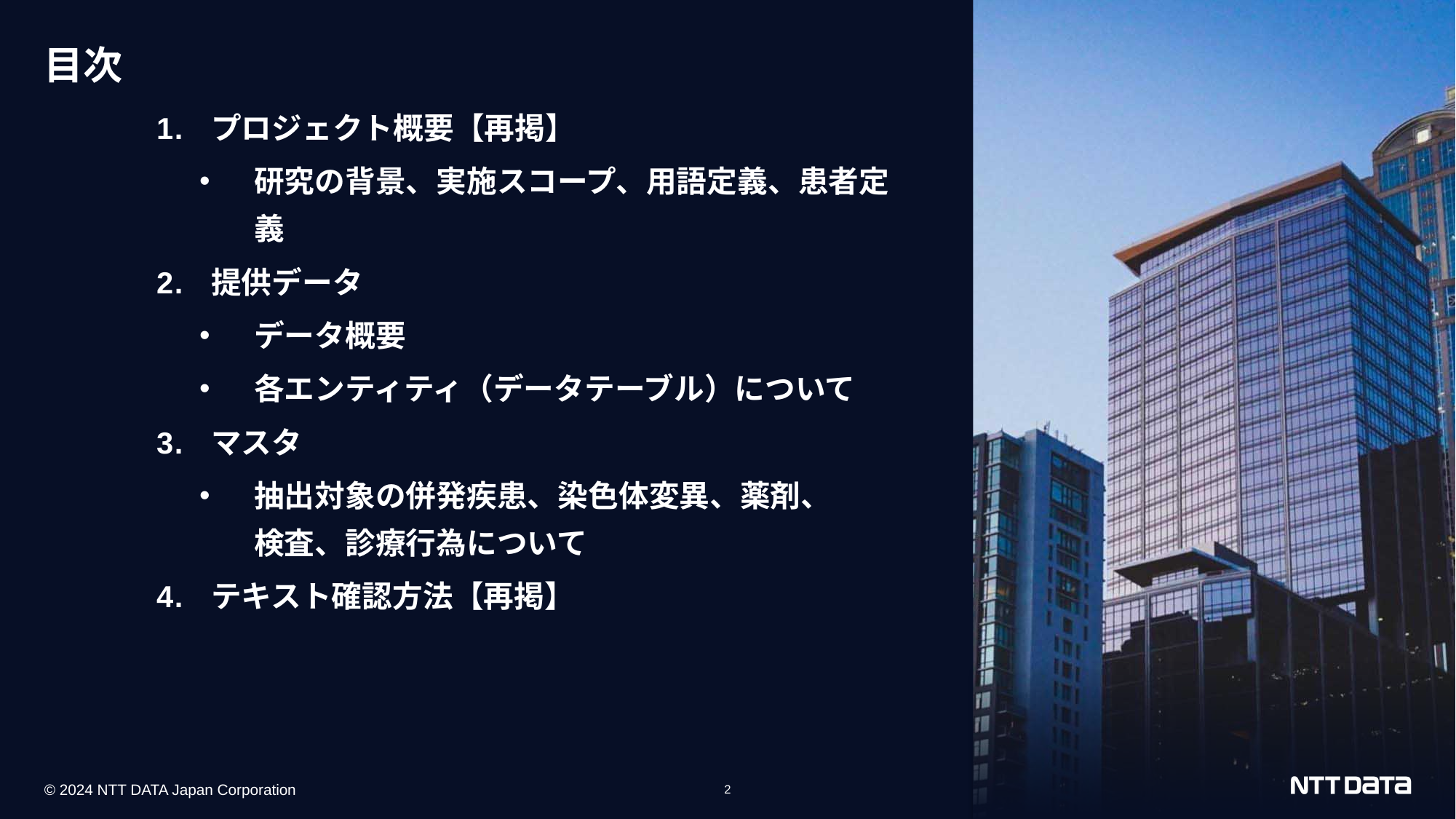

# 目次
プロジェクト概要【再掲】
研究の背景、実施スコープ、用語定義、患者定義
提供データ
データ概要
各エンティティ（データテーブル）について
マスタ
抽出対象の併発疾患、染色体変異、薬剤、
検査、診療行為について
テキスト確認方法【再掲】